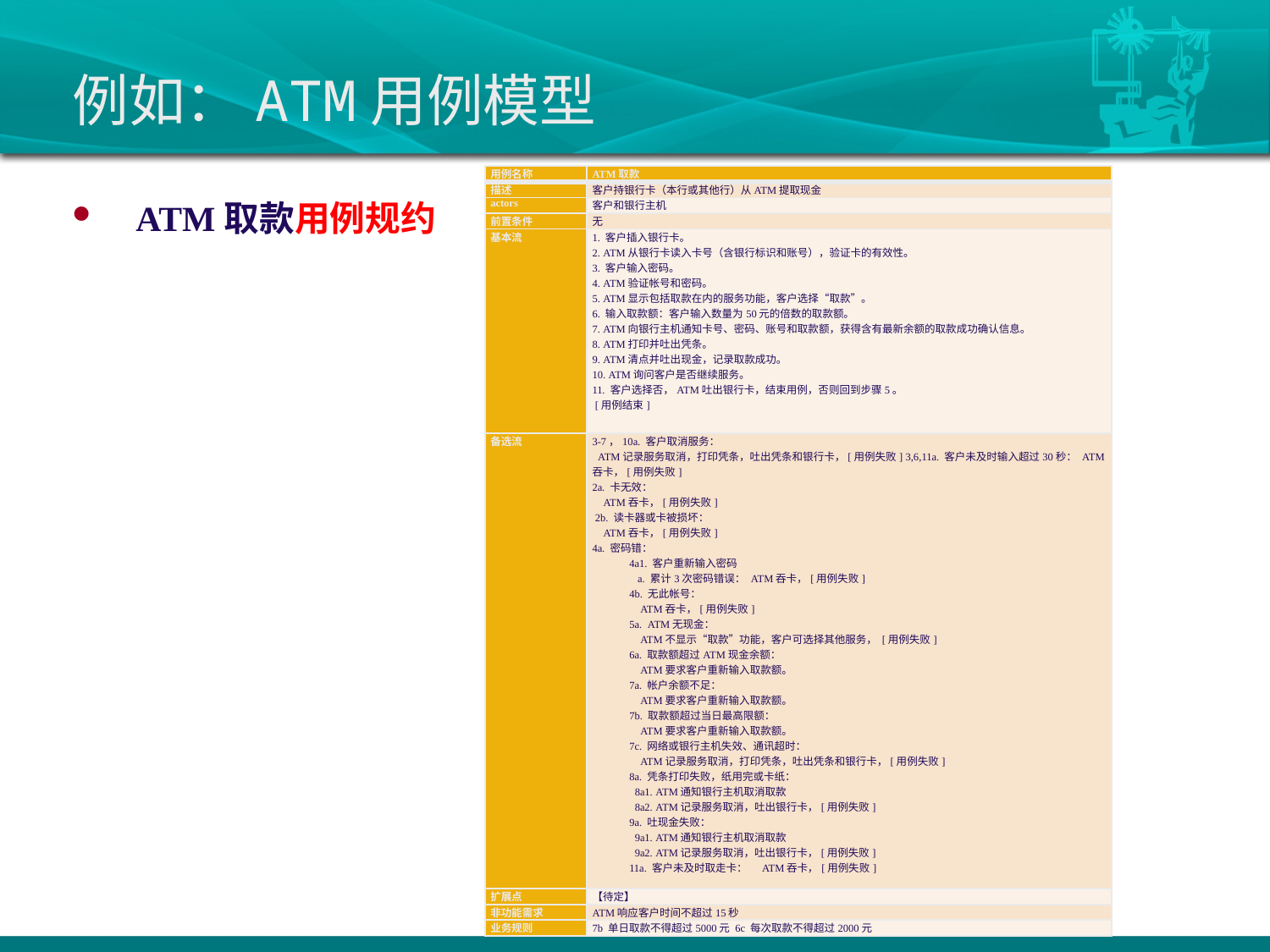

# 例如：ATM用例模型
| 用例名称 | ATM取款 |
| --- | --- |
| 描述 | 客户持银行卡（本行或其他行）从ATM提取现金 |
| actors | 客户和银行主机 |
| 前置条件 | 无 |
| 基本流 | 1. 客户插入银行卡。  2. ATM从银行卡读入卡号（含银行标识和账号），验证卡的有效性。 3. 客户输入密码。  4. ATM验证帐号和密码。  5. ATM显示包括取款在内的服务功能，客户选择“取款”。  6. 输入取款额：客户输入数量为50元的倍数的取款额。  7. ATM向银行主机通知卡号、密码、账号和取款额，获得含有最新余额的取款成功确认信息。 8. ATM打印并吐出凭条。  9. ATM清点并吐出现金，记录取款成功。 10. ATM询问客户是否继续服务。  11. 客户选择否，ATM吐出银行卡，结束用例，否则回到步骤5。  [用例结束] |
| 备选流 | 3-7，10a. 客户取消服务：  ATM记录服务取消，打印凭条，吐出凭条和银行卡，[用例失败] 3,6,11a. 客户未及时输入超过30秒： ATM吞卡，[用例失败]  2a. 卡无效：  ATM吞卡，[用例失败]  2b. 读卡器或卡被损坏：  ATM吞卡，[用例失败]  4a. 密码错：  4a1. 客户重新输入密码  a. 累计3次密码错误： ATM吞卡，[用例失败]  4b. 无此帐号：  ATM吞卡，[用例失败]  5a.  ATM无现金：  ATM不显示“取款”功能，客户可选择其他服务， [用例失败]  6a. 取款额超过ATM现金余额：  ATM要求客户重新输入取款额。  7a. 帐户余额不足：  ATM要求客户重新输入取款额。 7b. 取款额超过当日最高限额：  ATM要求客户重新输入取款额。  7c. 网络或银行主机失效、通讯超时：  ATM记录服务取消，打印凭条，吐出凭条和银行卡，[用例失败]  8a. 凭条打印失败，纸用完或卡纸：  8a1. ATM通知银行主机取消取款  8a2. ATM记录服务取消，吐出银行卡，[用例失败]  9a. 吐现金失败：  9a1. ATM通知银行主机取消取款  9a2. ATM记录服务取消，吐出银行卡，[用例失败]  11a. 客户未及时取走卡：     ATM吞卡，[用例失败] |
| 扩展点 | 【待定】 |
| 非功能需求 | ATM响应客户时间不超过15秒 |
| 业务规则 | 7b 单日取款不得超过5000元 6c 每次取款不得超过2000元 |
ATM取款用例规约